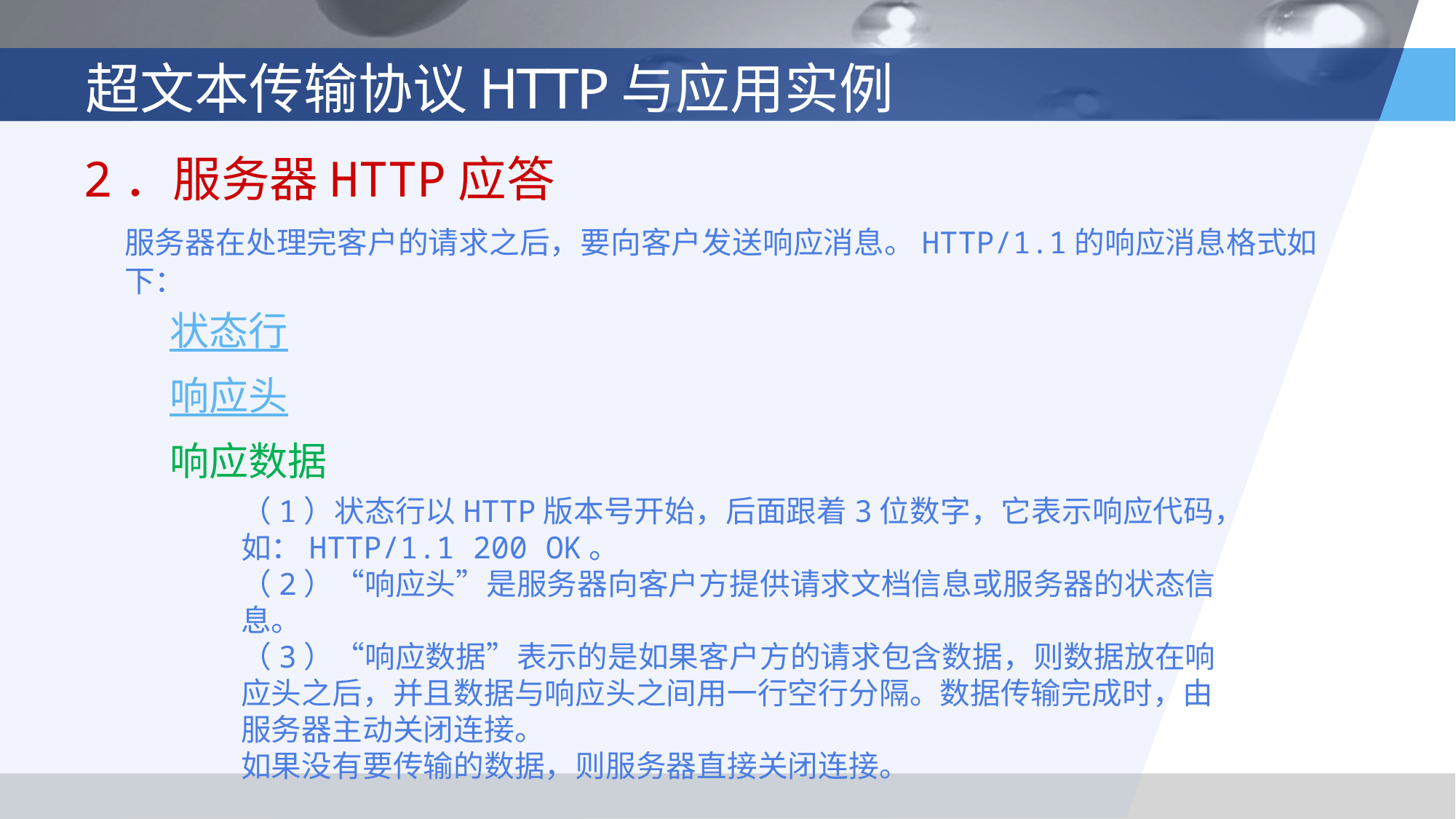

# 超文本传输协议HTTP与应用实例
2．服务器HTTP应答
	服务器在处理完客户的请求之后，要向客户发送响应消息。HTTP/1.1的响应消息格式如下：
	    状态行
	    响应头
	    响应数据

（1）状态行以HTTP版本号开始，后面跟着3位数字，它表示响应代码，如：HTTP/1.1 200 OK。
（2）“响应头”是服务器向客户方提供请求文档信息或服务器的状态信息。
（3）“响应数据”表示的是如果客户方的请求包含数据，则数据放在响应头之后，并且数据与响应头之间用一行空行分隔。数据传输完成时，由服务器主动关闭连接。
如果没有要传输的数据，则服务器直接关闭连接。